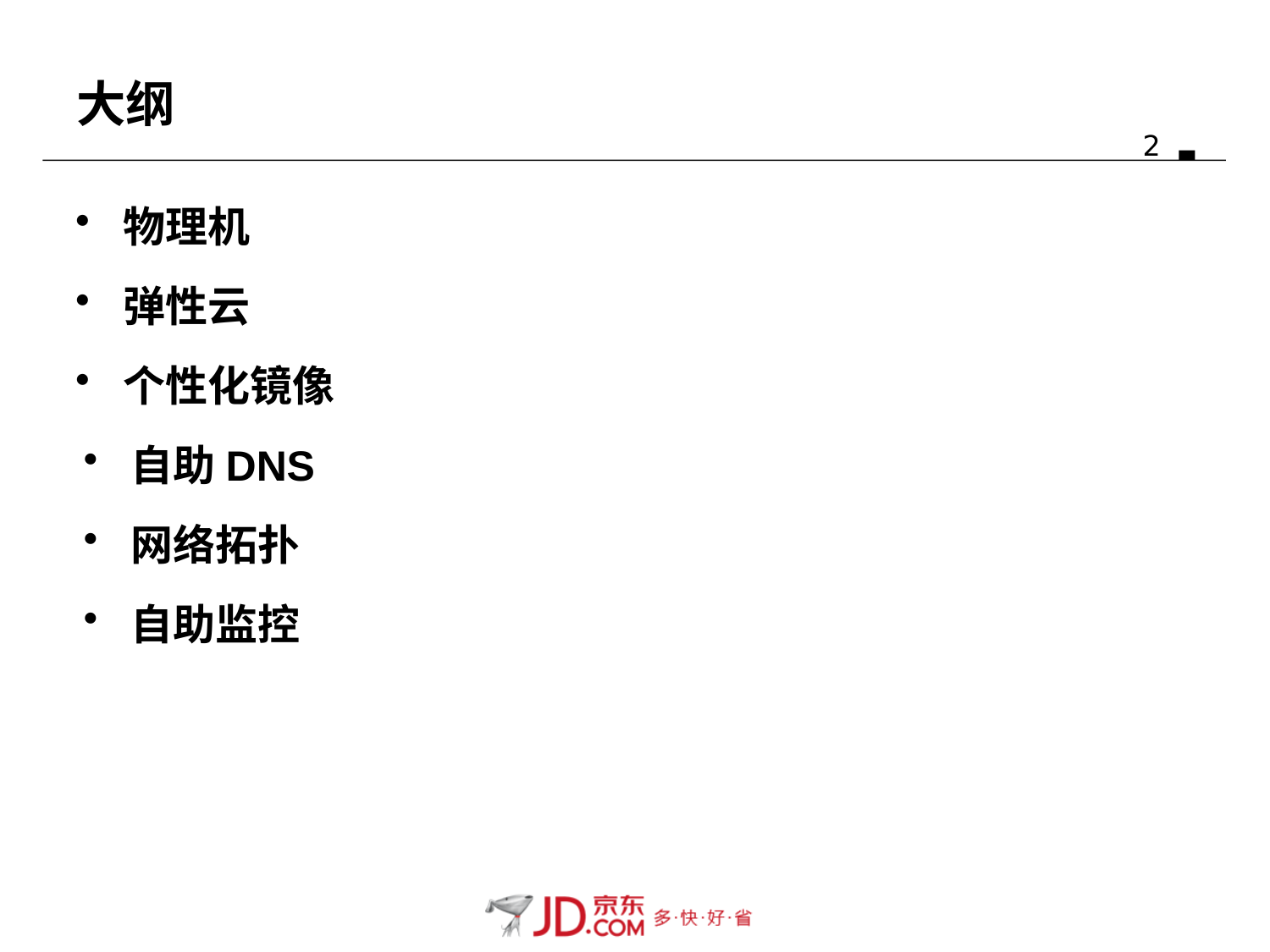

# 大纲
物理机
弹性云
个性化镜像
自助DNS
网络拓扑
自助监控